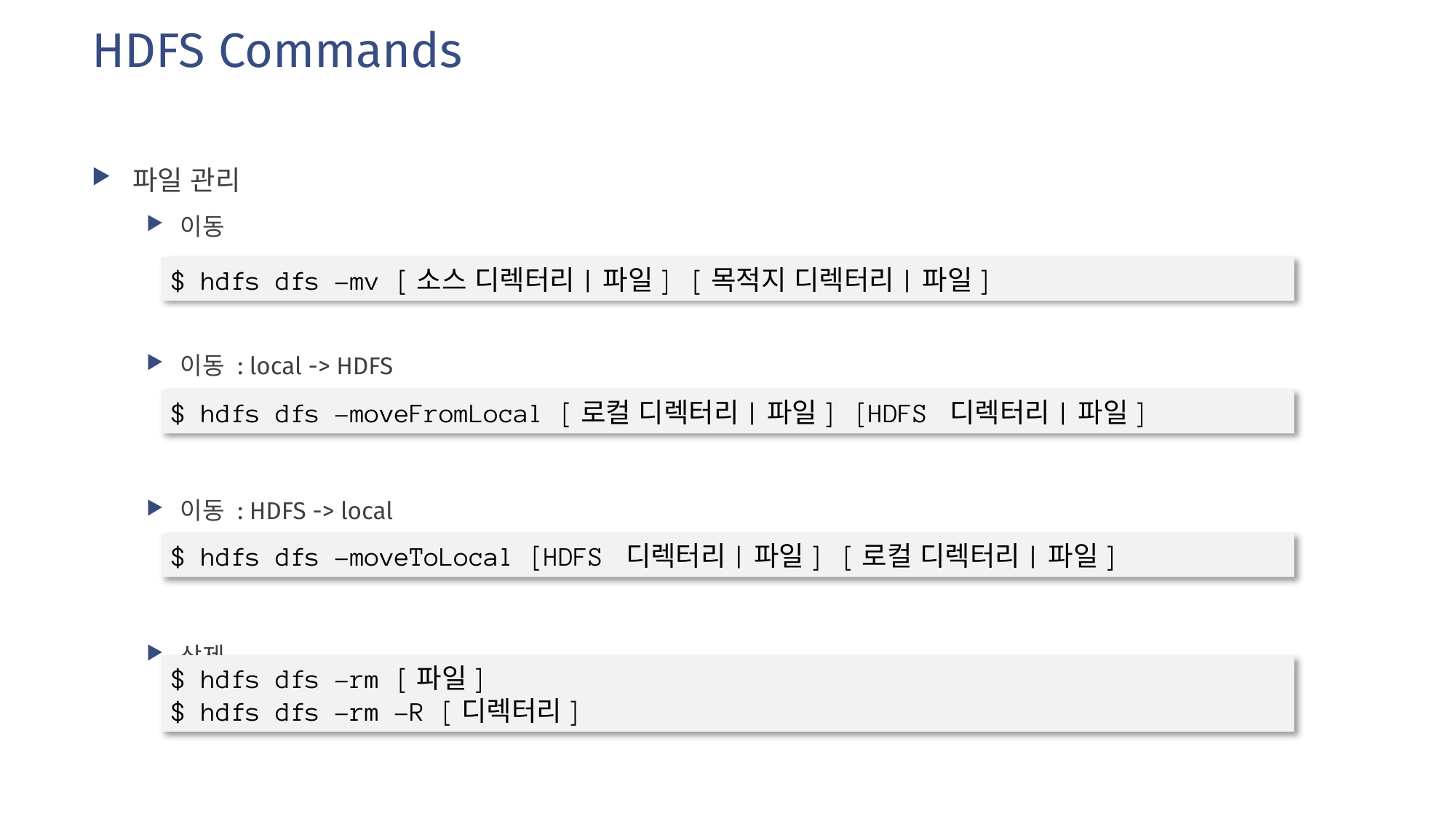

# HDFS Commands
파일 관리
이동

이동 : local -> HDFS

이동 : HDFS -> local

삭제

$ hdfs dfs –mv [소스 디렉터리|파일] [목적지 디렉터리|파일]
$ hdfs dfs –moveFromLocal [로컬 디렉터리|파일] [HDFS 디렉터리|파일]
$ hdfs dfs –moveToLocal [HDFS 디렉터리|파일] [로컬 디렉터리|파일]
$ hdfs dfs –rm [파일]
$ hdfs dfs –rm –R [디렉터리]